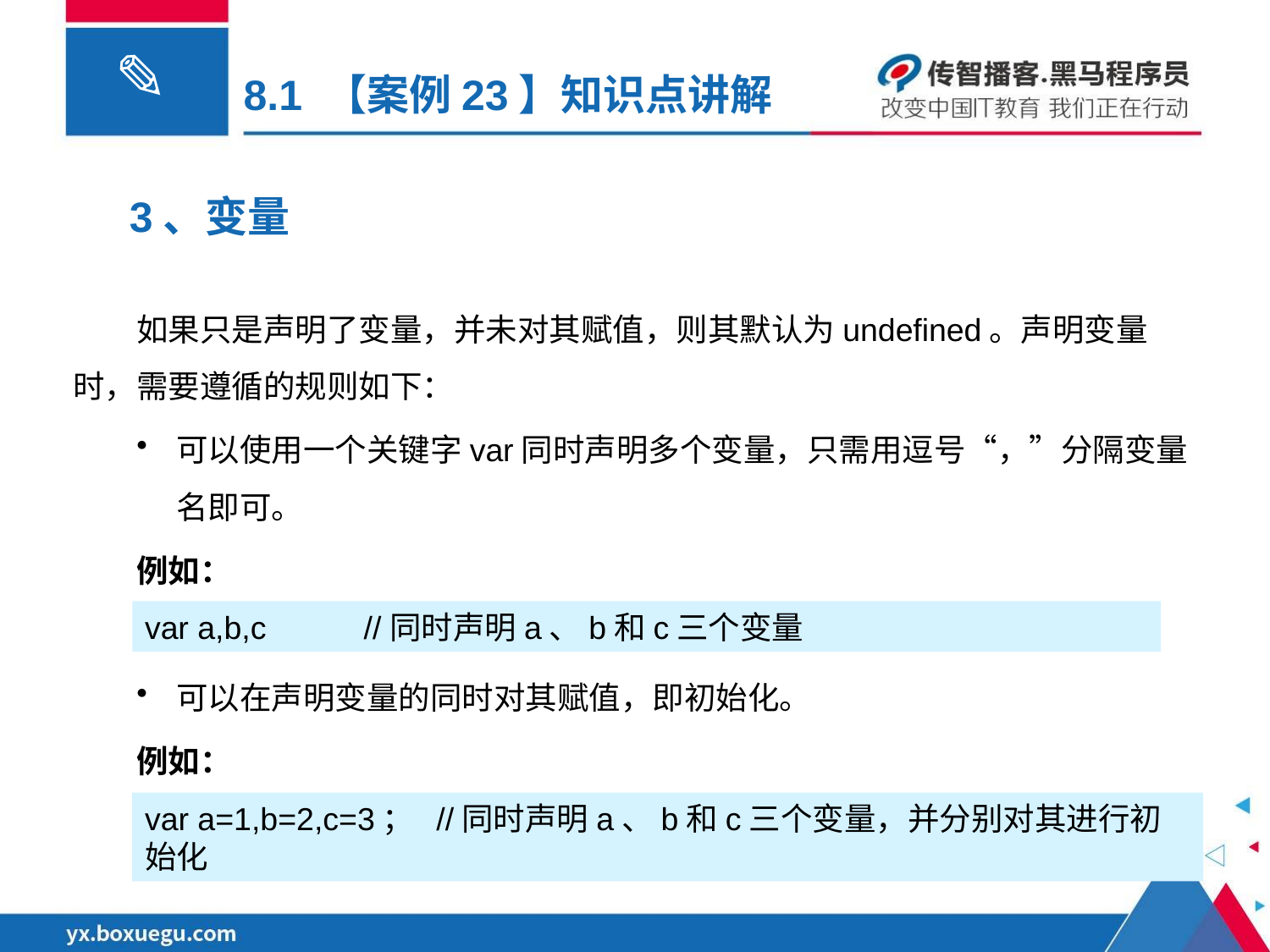

# 8.1 【案例23】知识点讲解
3、变量
如果只是声明了变量，并未对其赋值，则其默认为undefined。声明变量时，需要遵循的规则如下：
可以使用一个关键字var同时声明多个变量，只需用逗号“，”分隔变量名即可。
例如：

可以在声明变量的同时对其赋值，即初始化。
例如：
var a,b,c           //同时声明a、b和c三个变量
var a=1,b=2,c=3；  //同时声明a、b和c三个变量，并分别对其进行初始化